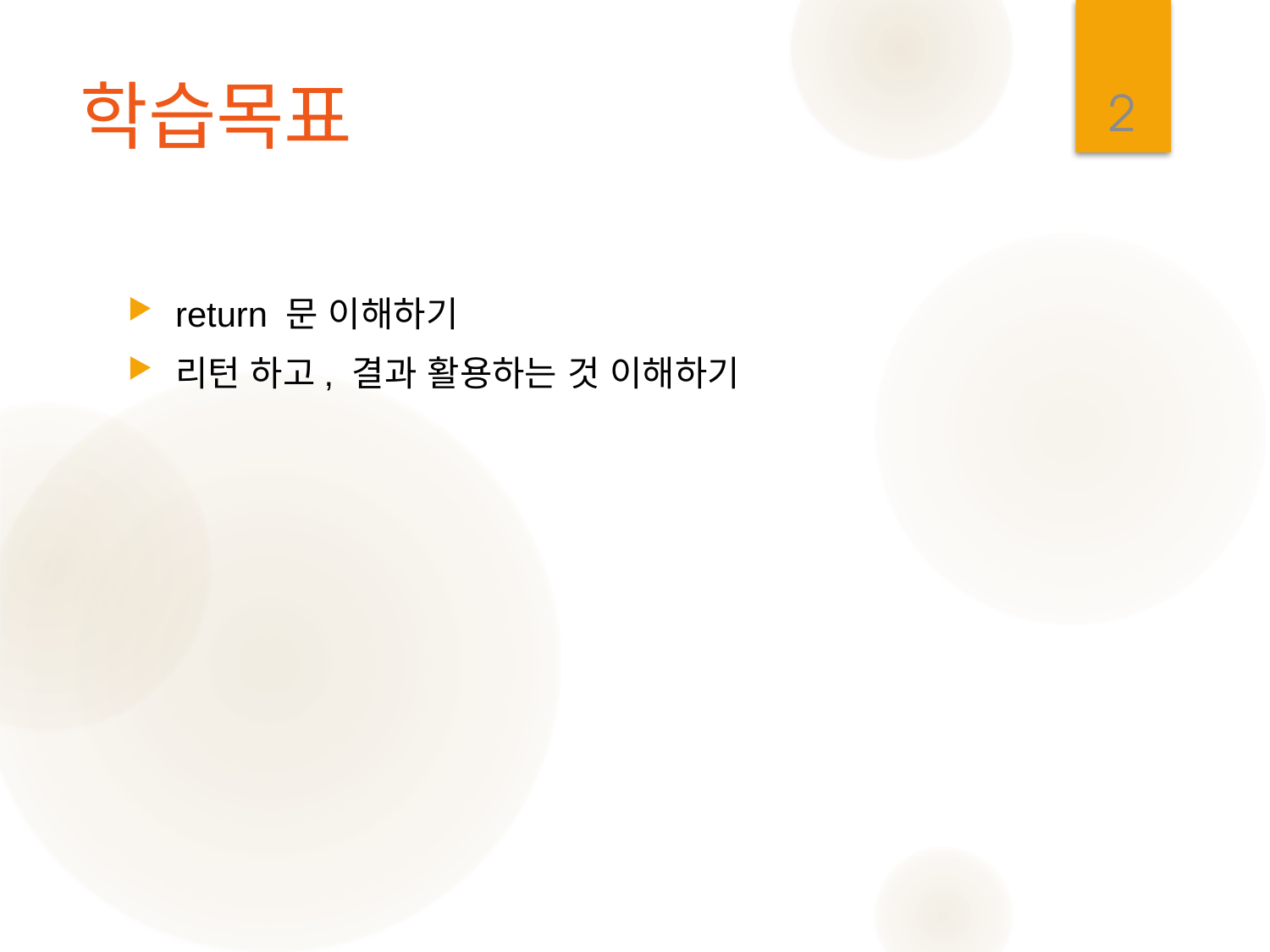

2
# 학습목표
return 문 이해하기
리턴 하고, 결과 활용하는 것 이해하기